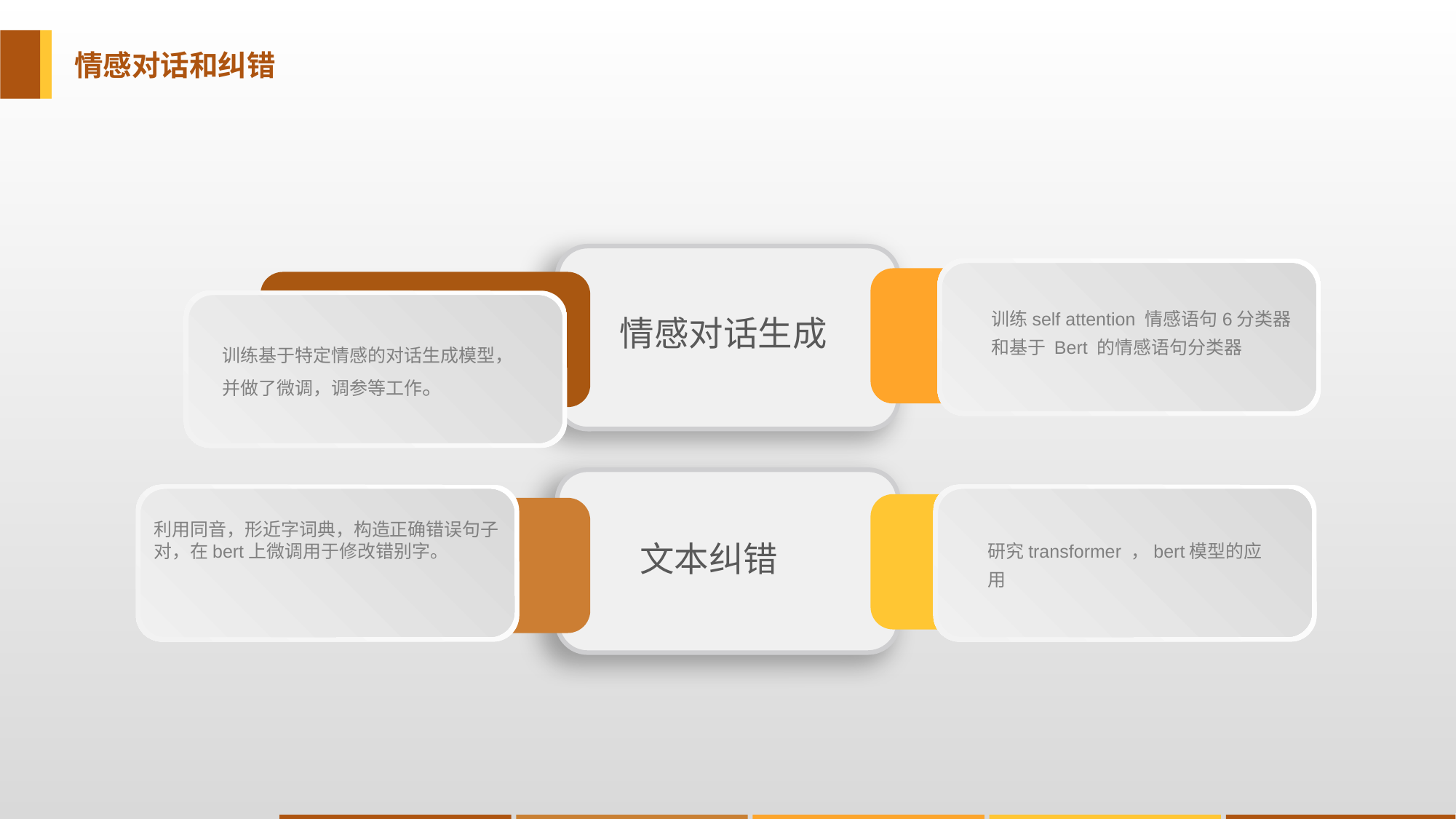

情感对话和纠错

训练self attention 情感语句6分类器
和基于 Bert 的情感语句分类器
情感对话生成
训练基于特定情感的对话生成模型，并做了微调，调参等工作。

利用同音，形近字词典，构造正确错误句子对，在bert上微调用于修改错别字。
研究transformer ，bert模型的应用
文本纠错